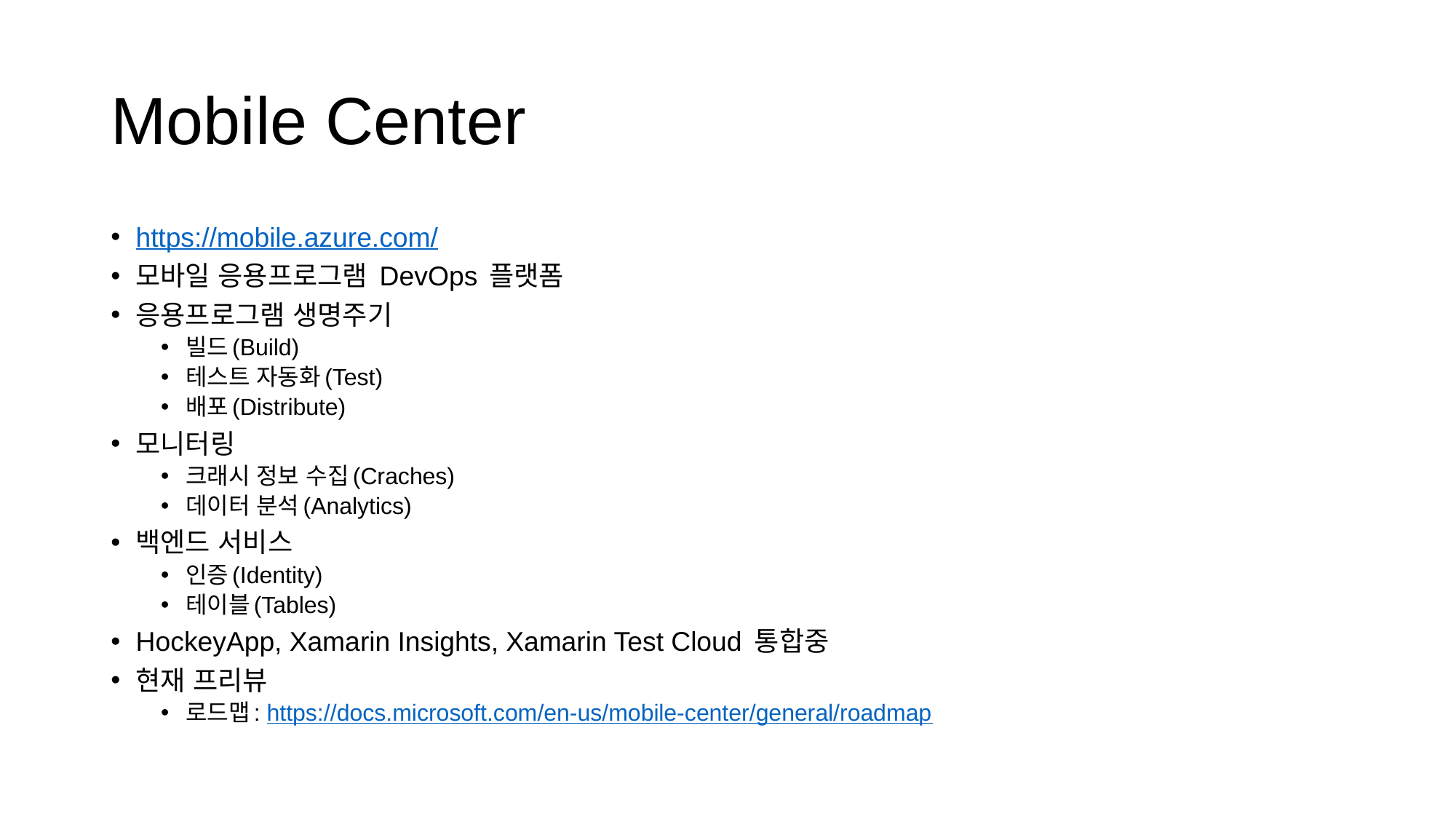

# Mobile Center
https://mobile.azure.com/
모바일 응용프로그램 DevOps 플랫폼
응용프로그램 생명주기
빌드(Build)
테스트 자동화(Test)
배포(Distribute)
모니터링
크래시 정보 수집(Craches)
데이터 분석(Analytics)
백엔드 서비스
인증(Identity)
테이블(Tables)
HockeyApp, Xamarin Insights, Xamarin Test Cloud 통합중
현재 프리뷰
로드맵: https://docs.microsoft.com/en-us/mobile-center/general/roadmap